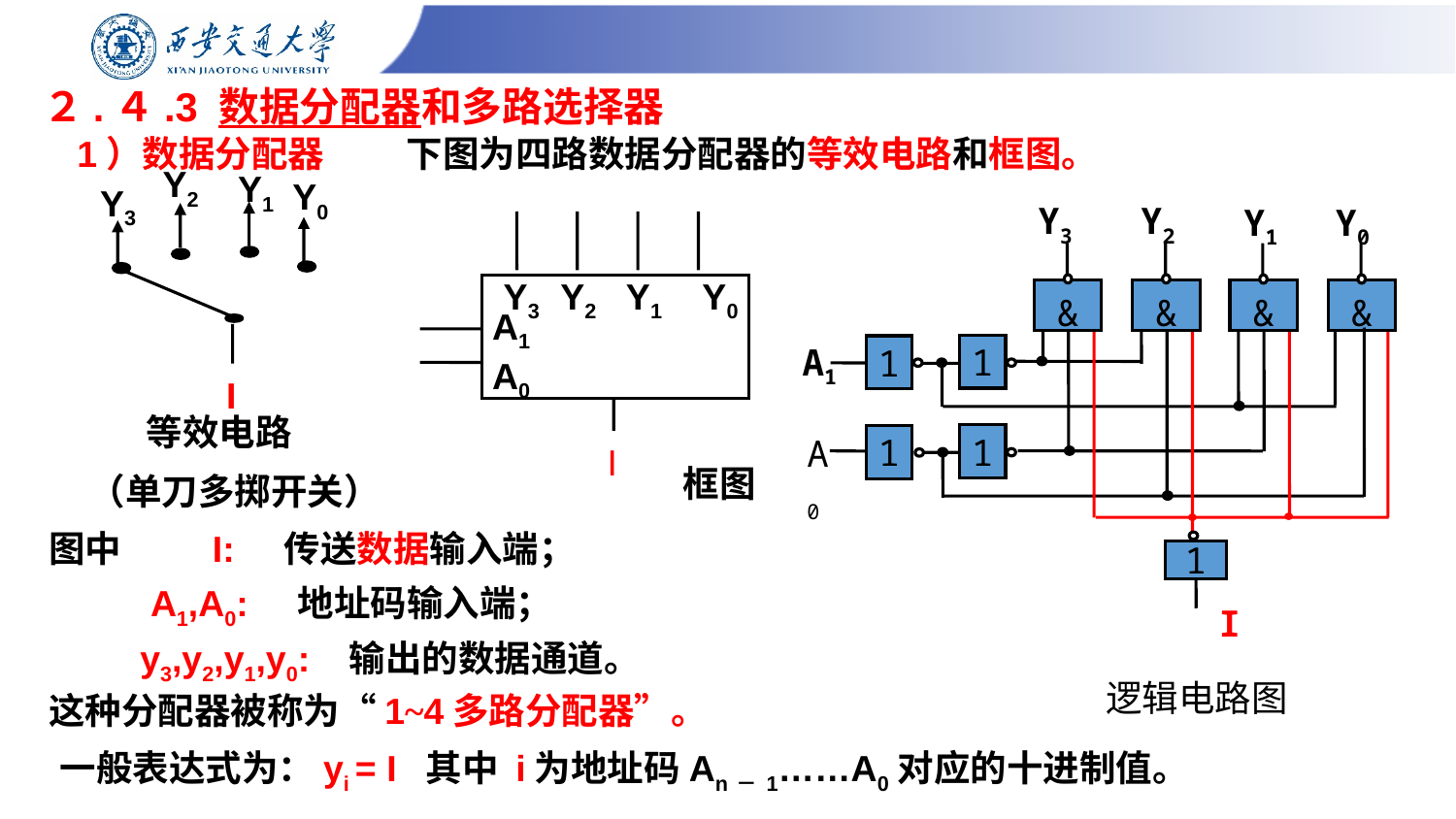

# ２.４.3 数据分配器和多路选择器
1）数据分配器          下图为四路数据分配器的等效电路和框图。
Y2
Y1
Y0
Y3

I
等效电路
Y3
Y2
Y1
Y0

&
&
&
&

A1
1
1

A0
1
1

1

I
逻辑电路图

Y3   Y2   Y1    Y0

A1
A0

I
框图
（单刀多掷开关）
图中          I:    传送数据输入端；
          A1,A0:    地址码输入端；
         y3,y2,y1,y0:   输出的数据通道。
这种分配器被称为“1~4多路分配器”。
一般表达式为：yi = I  其中 i为地址码An－1……A0对应的十进制值。